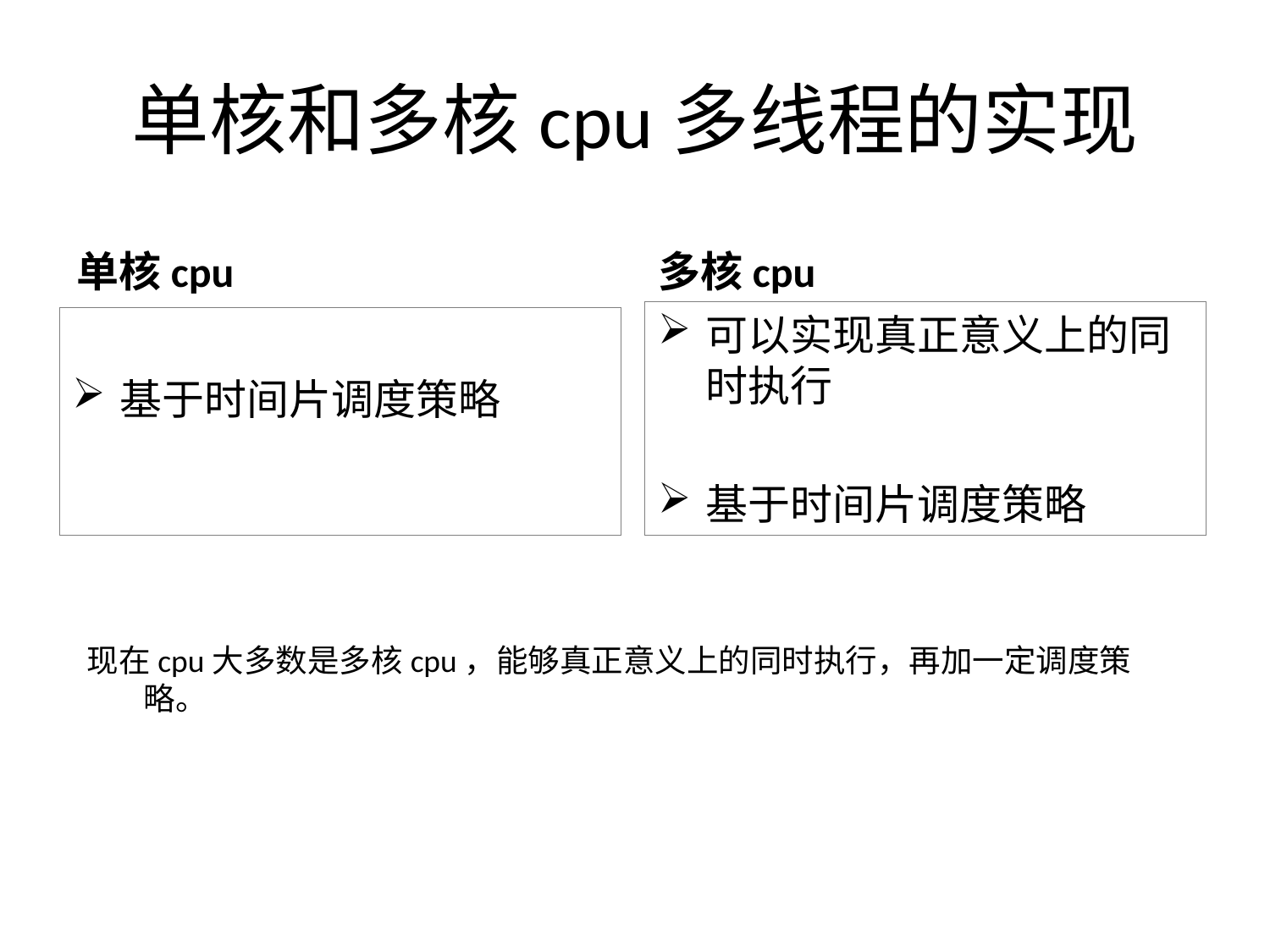

# 单核和多核cpu多线程的实现
单核cpu
多核cpu
可以实现真正意义上的同时执行

基于时间片调度策略

基于时间片调度策略

 现在cpu大多数是多核cpu，能够真正意义上的同时执行，再加一定调度策略。